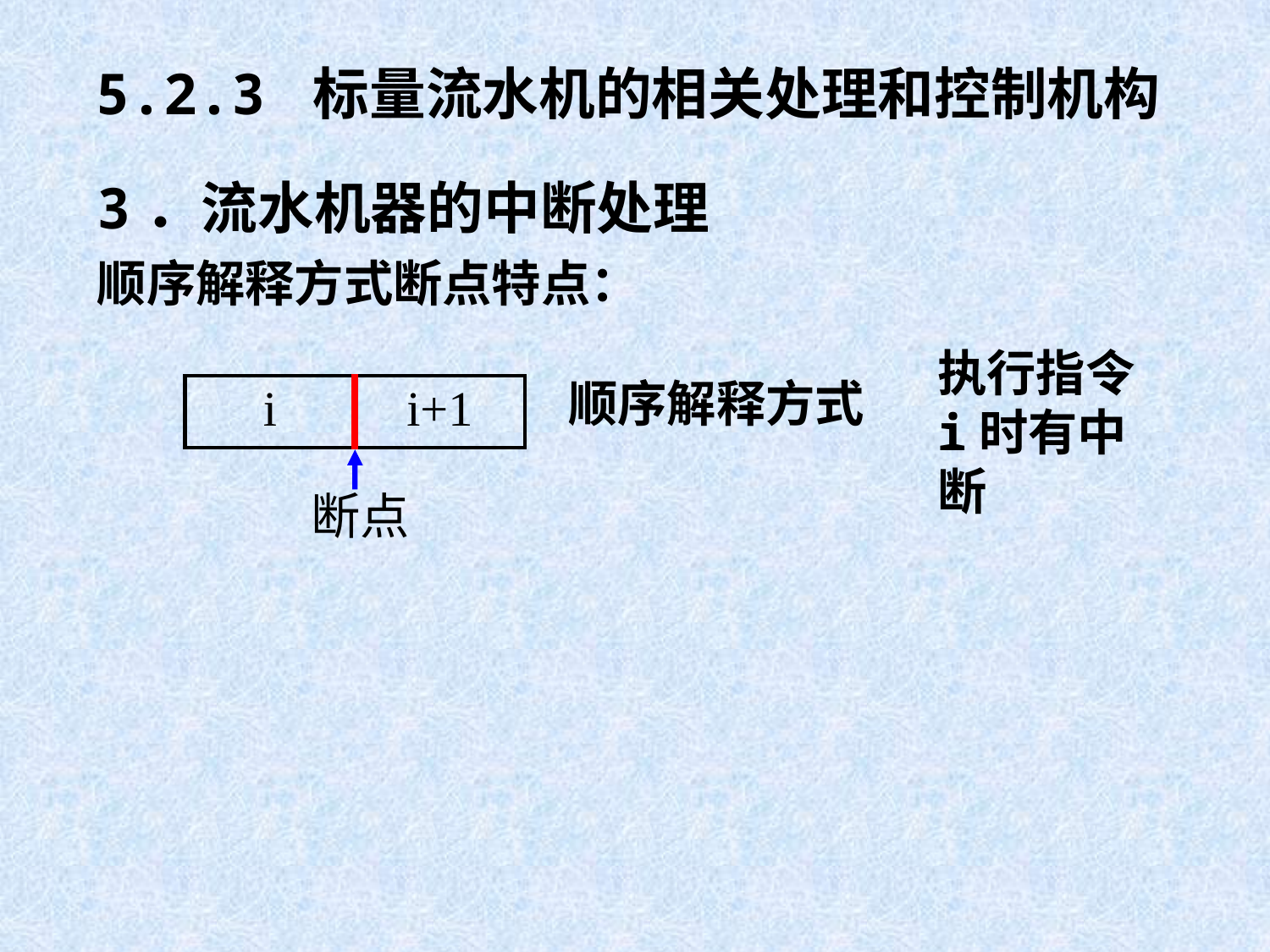

5.2.3 标量流水机的相关处理和控制机构
3．流水机器的中断处理
顺序解释方式断点特点：
执行指令
i时有中断
顺序解释方式
| i | i+1 |
| --- | --- |

断点